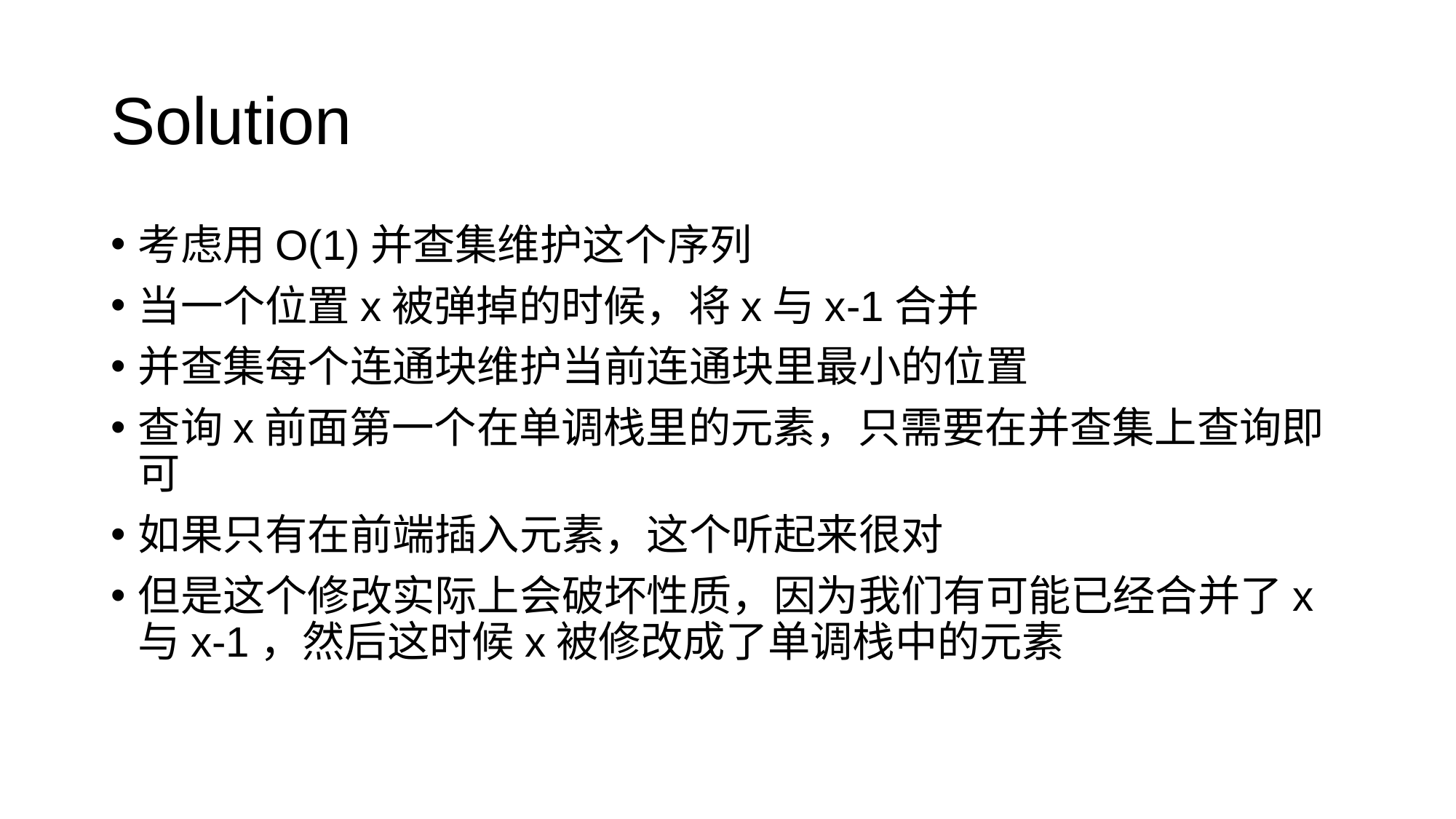

# Solution
考虑用O(1)并查集维护这个序列
当一个位置x被弹掉的时候，将x与x-1合并
并查集每个连通块维护当前连通块里最小的位置
查询x前面第一个在单调栈里的元素，只需要在并查集上查询即可
如果只有在前端插入元素，这个听起来很对
但是这个修改实际上会破坏性质，因为我们有可能已经合并了x与x-1，然后这时候x被修改成了单调栈中的元素